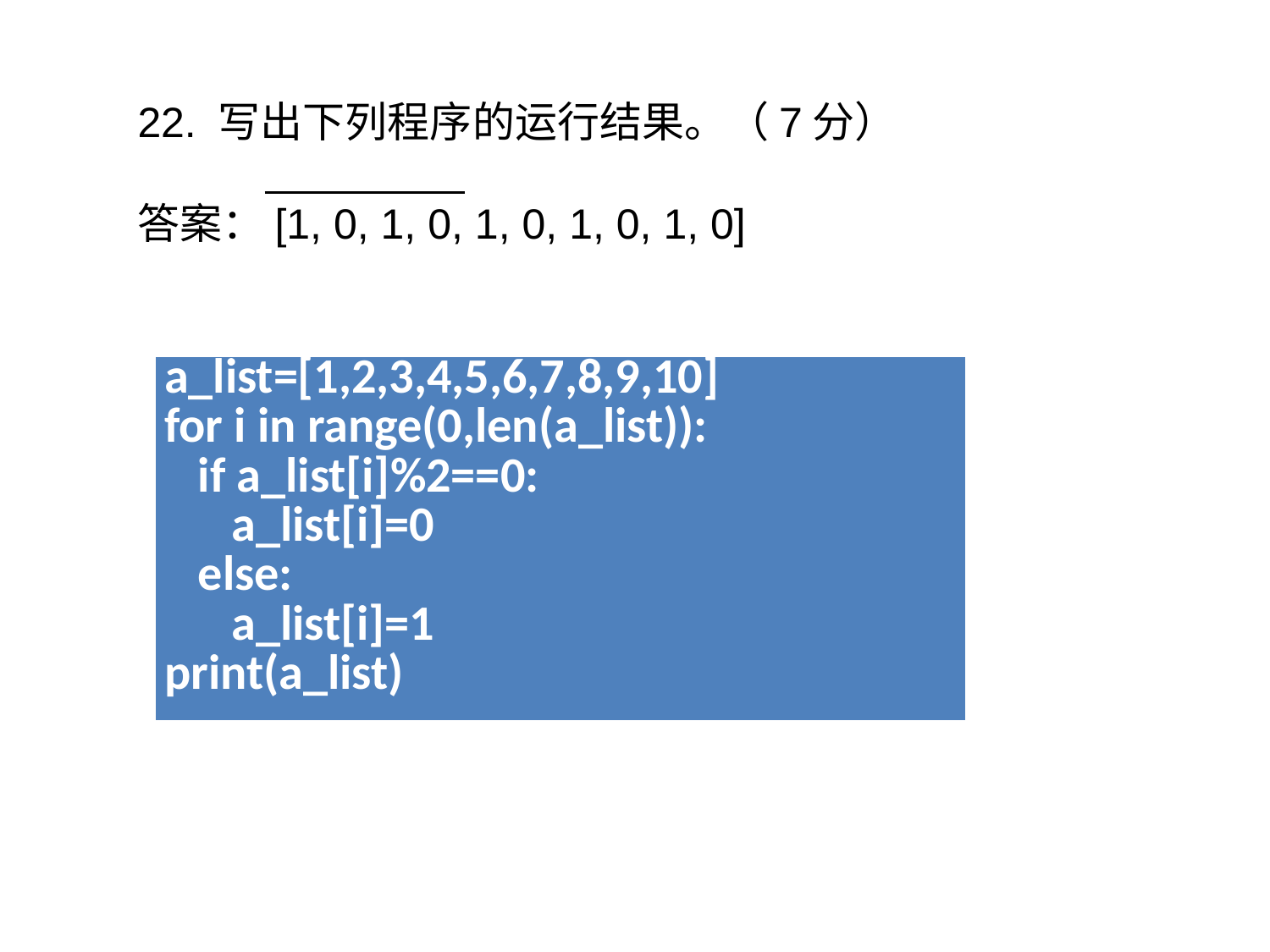

22. 写出下列程序的运行结果。（7分）
输出：
答案：[1, 0, 1, 0, 1, 0, 1, 0, 1, 0]
| a\_list=[1,2,3,4,5,6,7,8,9,10] for i in range(0,len(a\_list)): if a\_list[i]%2==0: a\_list[i]=0 else: a\_list[i]=1 print(a\_list) |
| --- |